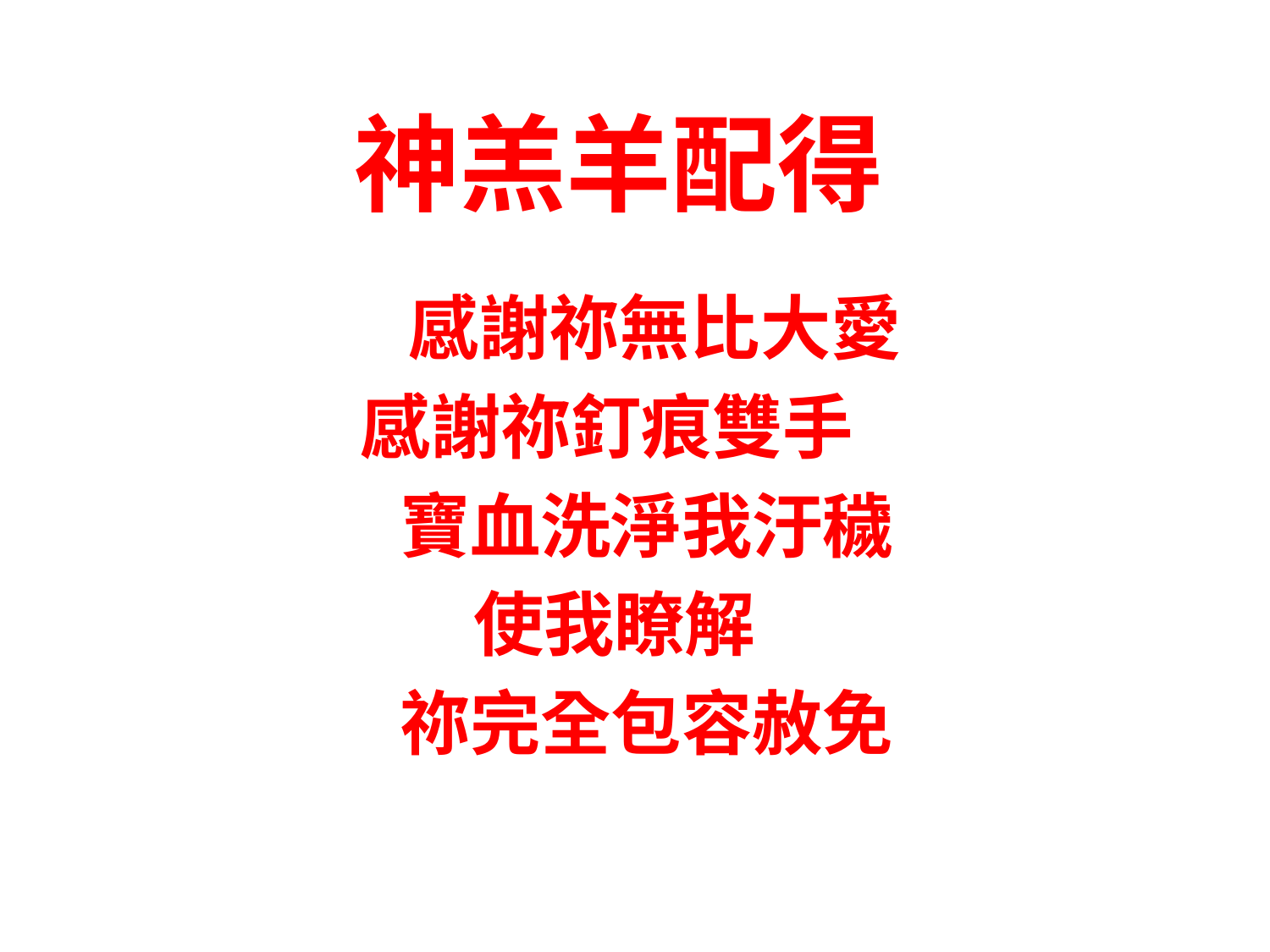

# 神羔羊配得
感謝祢無比大愛
感謝祢釘痕雙手
寶血洗淨我汙穢
使我瞭解
祢完全包容赦免